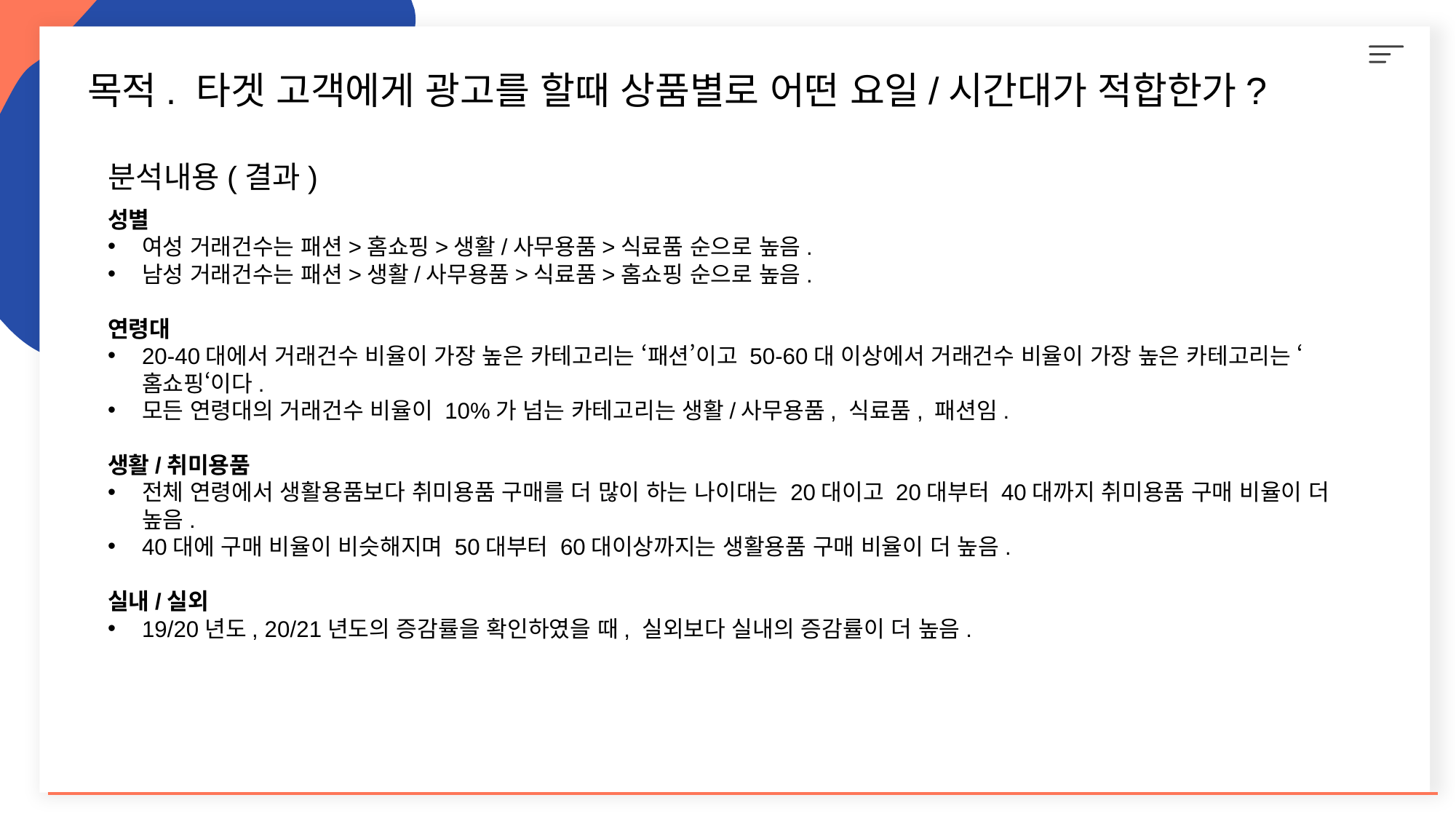

목적. 타겟 고객에게 광고를 할때 상품별로 어떤 요일/시간대가 적합한가?
분석내용(결과)
성별
여성 거래건수는 패션>홈쇼핑>생활/사무용품>식료품 순으로 높음.
남성 거래건수는 패션>생활/사무용품>식료품>홈쇼핑 순으로 높음.

연령대
20-40대에서 거래건수 비율이 가장 높은 카테고리는 ‘패션’이고 50-60대 이상에서 거래건수 비율이 가장 높은 카테고리는 ‘홈쇼핑‘이다.
모든 연령대의 거래건수 비율이 10%가 넘는 카테고리는 생활/사무용품, 식료품, 패션임.

생활/취미용품
전체 연령에서 생활용품보다 취미용품 구매를 더 많이 하는 나이대는 20대이고 20대부터 40대까지 취미용품 구매 비율이 더 높음.
40대에 구매 비율이 비슷해지며 50대부터 60대이상까지는 생활용품 구매 비율이 더 높음.

실내/실외
19/20년도, 20/21년도의 증감률을 확인하였을 때, 실외보다 실내의 증감률이 더 높음.